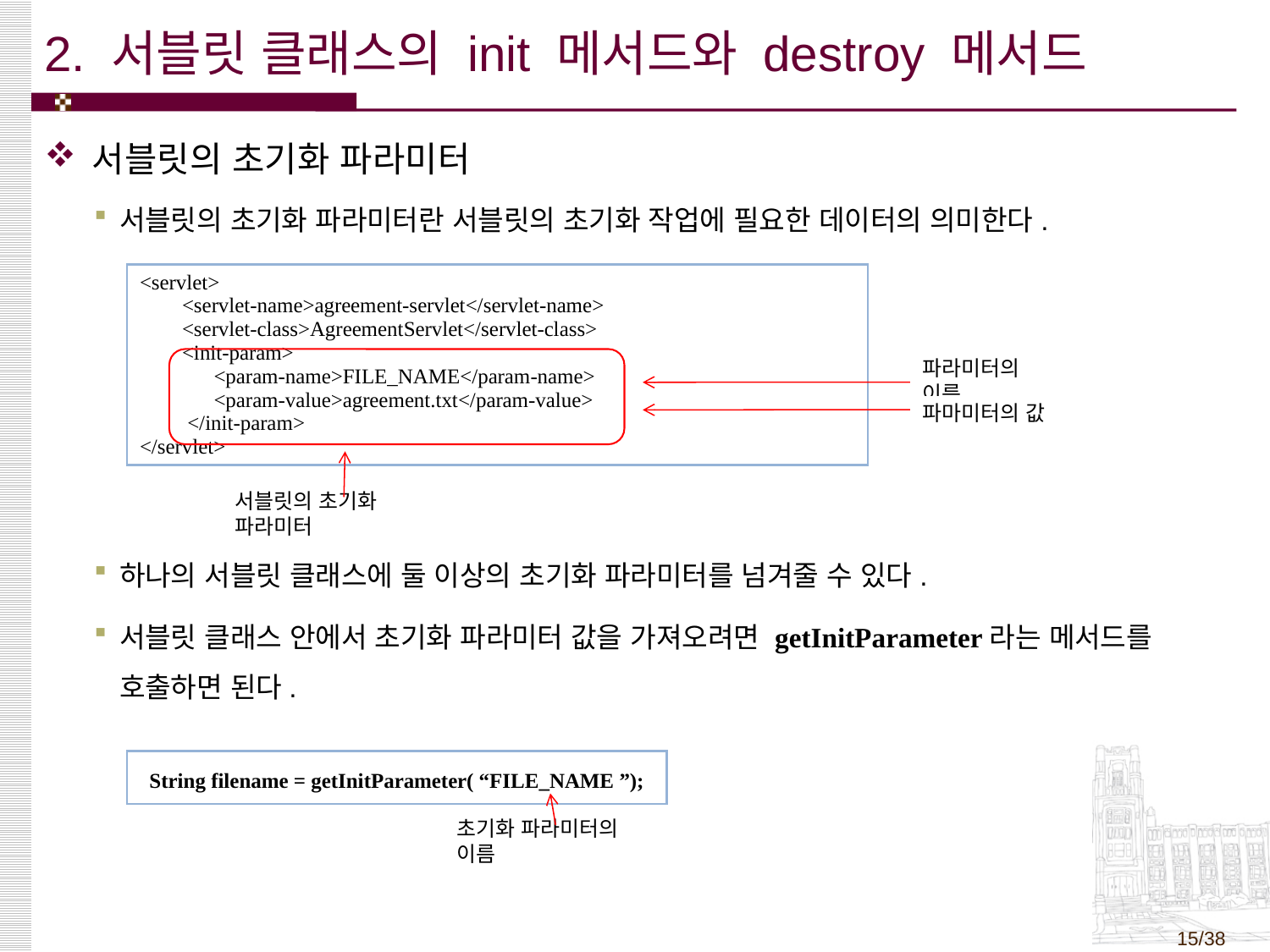

# 2. 서블릿 클래스의 init 메서드와 destroy 메서드
서블릿의 초기화 파라미터
서블릿의 초기화 파라미터란 서블릿의 초기화 작업에 필요한 데이터의 의미한다.

하나의 서블릿 클래스에 둘 이상의 초기화 파라미터를 넘겨줄 수 있다.
서블릿 클래스 안에서 초기화 파라미터 값을 가져오려면 getInitParameter라는 메서드를 호출하면 된다.

| <servlet> <servlet-name>agreement-servlet</servlet-name> <servlet-class>AgreementServlet</servlet-class> <init-param> <param-name>FILE\_NAME</param-name> <param-value>agreement.txt</param-value> </init-param> </servlet> |
| --- |

파라미터의 이름
파마미터의 값
서블릿의 초기화 파라미터
| String filename = getInitParameter( “FILE\_NAME ”); |
| --- |
초기화 파라미터의 이름